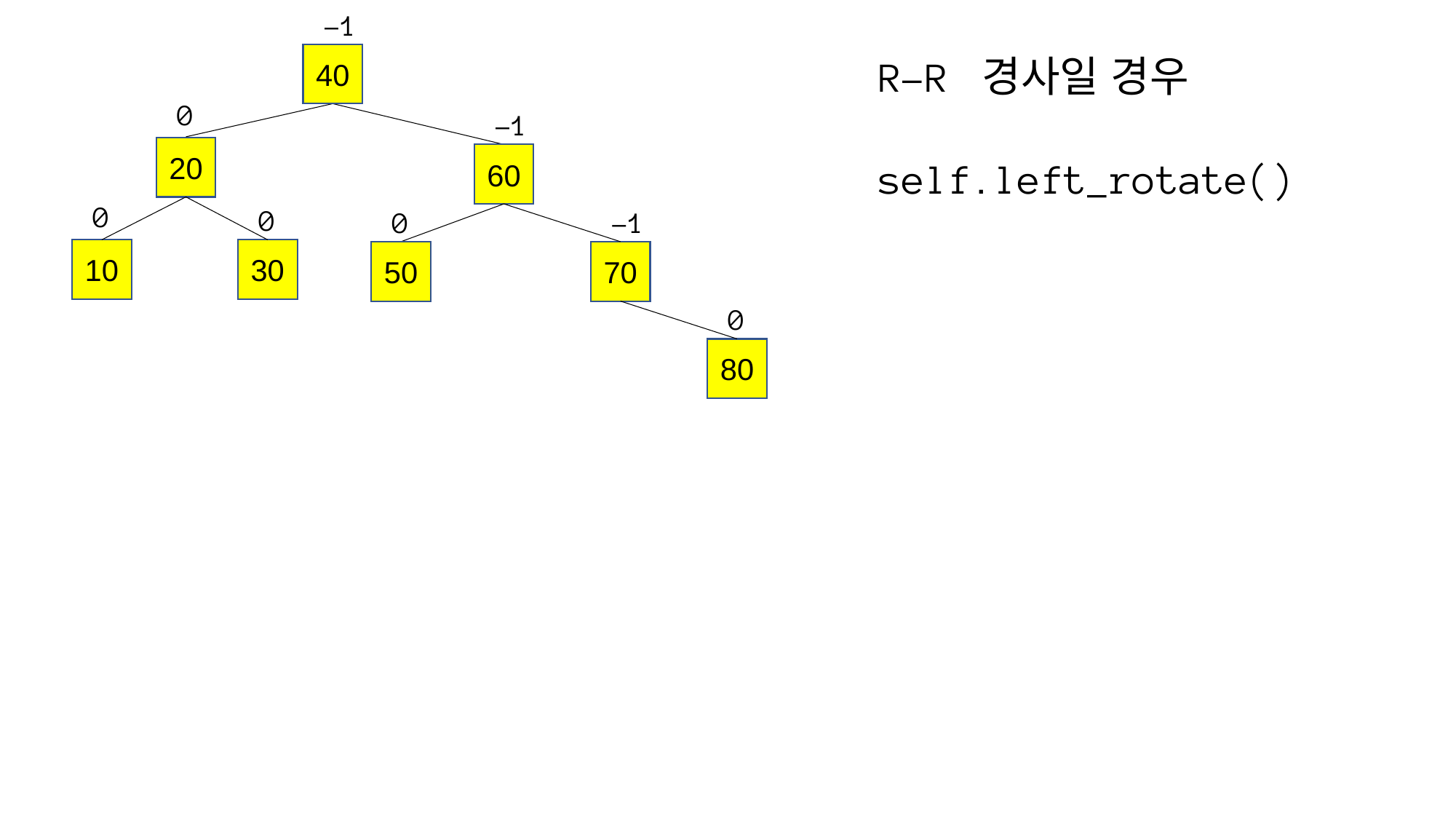

-1
R-R 경사일 경우

self.left_rotate()
40
0
-1
20
60
0
0
0
-1
10
30
50
70
0
80